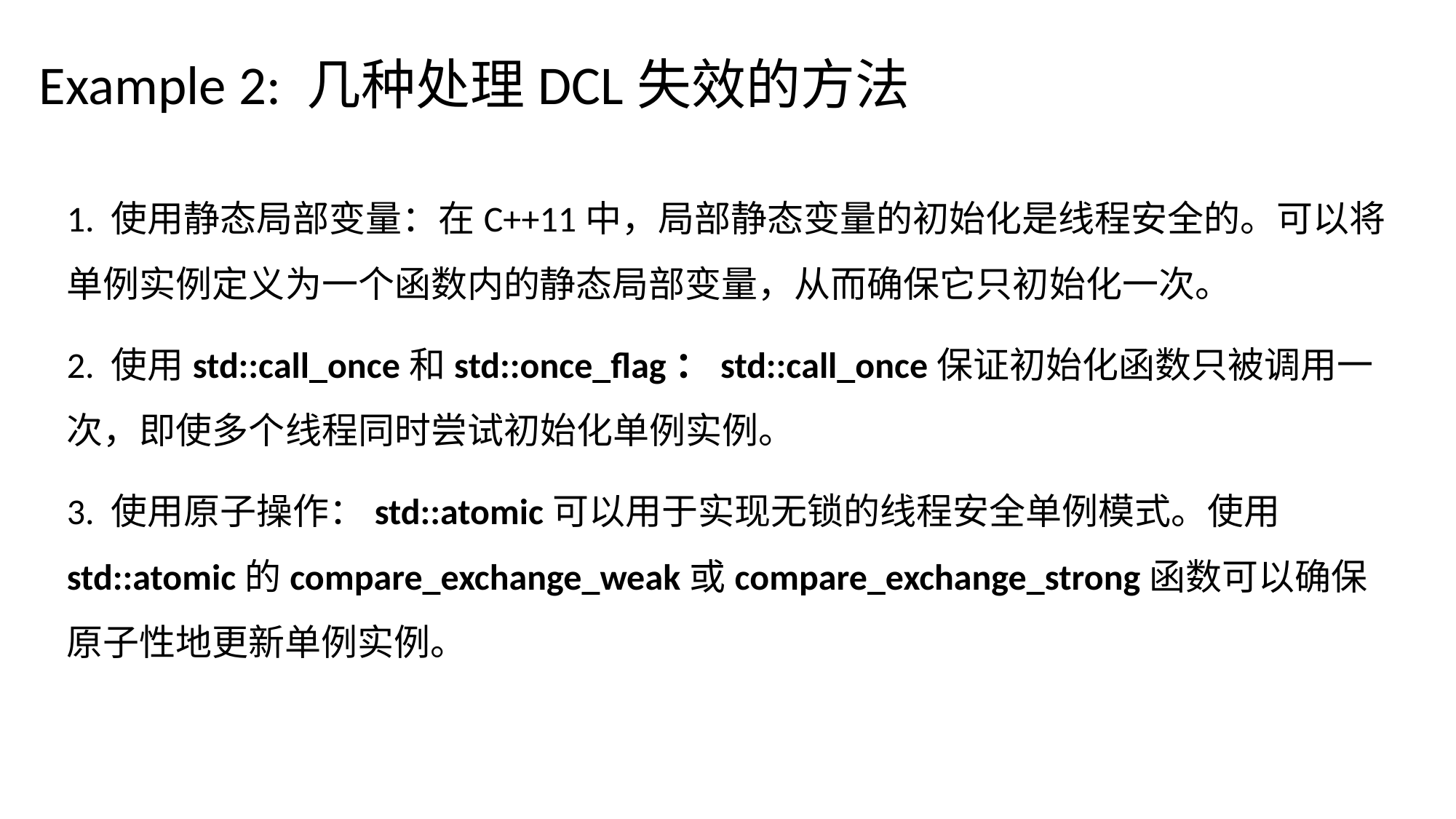

# Example 2: 几种处理DCL失效的方法
1. 使用静态局部变量：在C++11中，局部静态变量的初始化是线程安全的。可以将单例实例定义为一个函数内的静态局部变量，从而确保它只初始化一次。
2. 使用std::call_once和std::once_flag：std::call_once保证初始化函数只被调用一次，即使多个线程同时尝试初始化单例实例。
3. 使用原子操作：std::atomic可以用于实现无锁的线程安全单例模式。使用std::atomic的compare_exchange_weak或compare_exchange_strong函数可以确保原子性地更新单例实例。